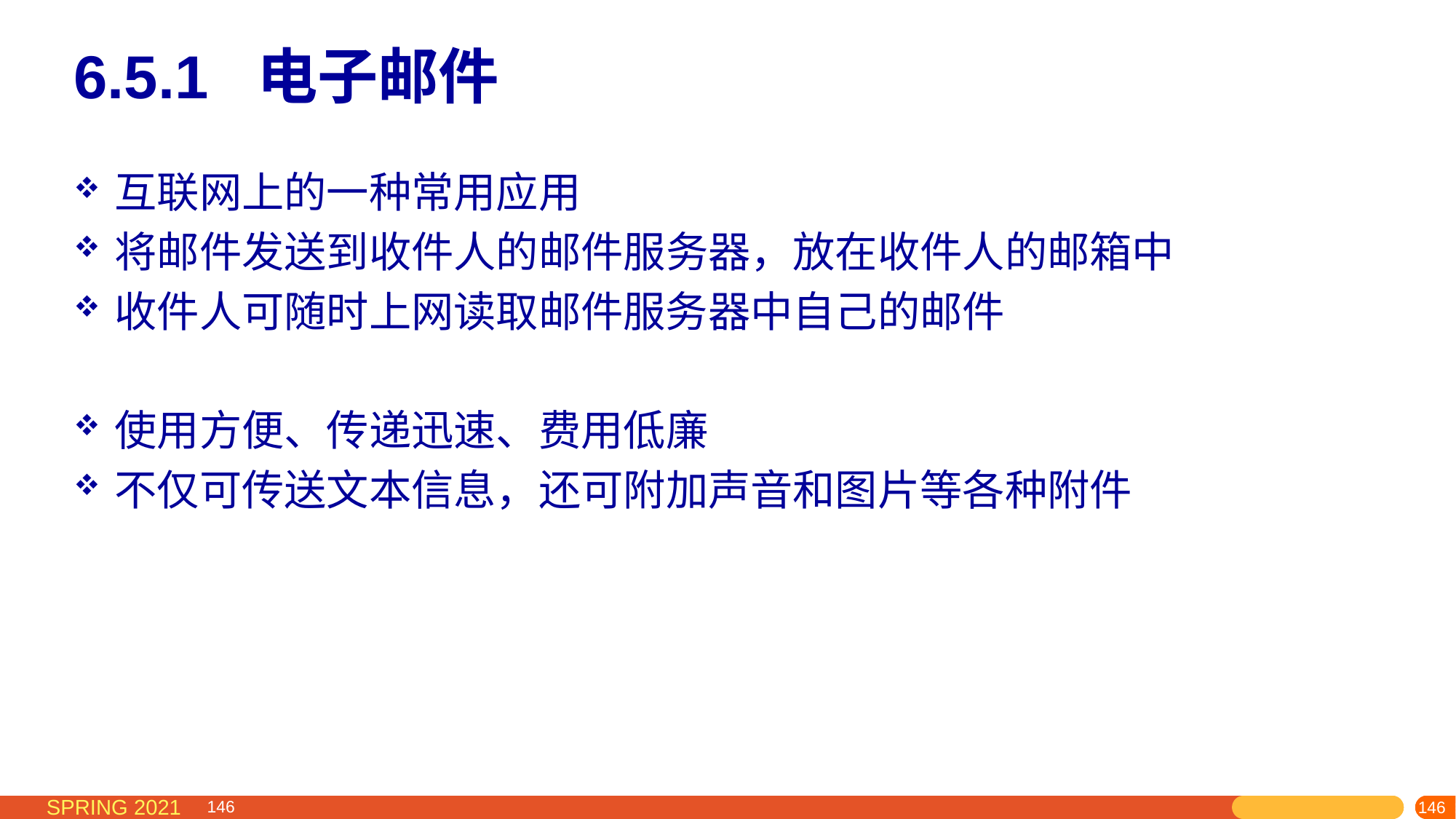

# 6.5.1  电子邮件
互联网上的一种常用应用
将邮件发送到收件人的邮件服务器，放在收件人的邮箱中
收件人可随时上网读取邮件服务器中自己的邮件

使用方便、传递迅速、费用低廉
不仅可传送文本信息，还可附加声音和图片等各种附件